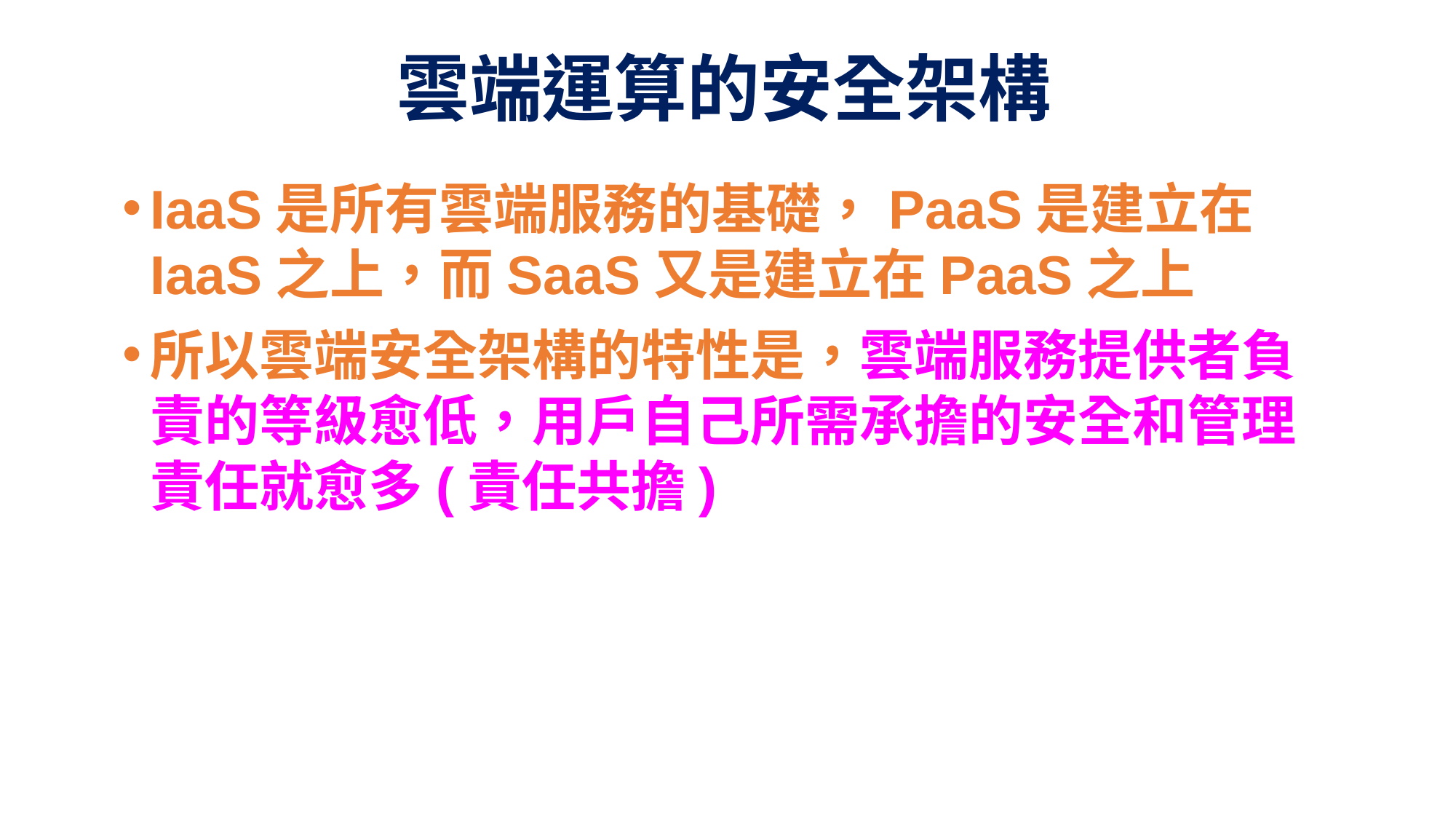

# 雲端運算的安全架構
IaaS是所有雲端服務的基礎，PaaS是建立在IaaS之上，而SaaS又是建立在PaaS之上
所以雲端安全架構的特性是，雲端服務提供者負責的等級愈低，用戶自己所需承擔的安全和管理責任就愈多(責任共擔)